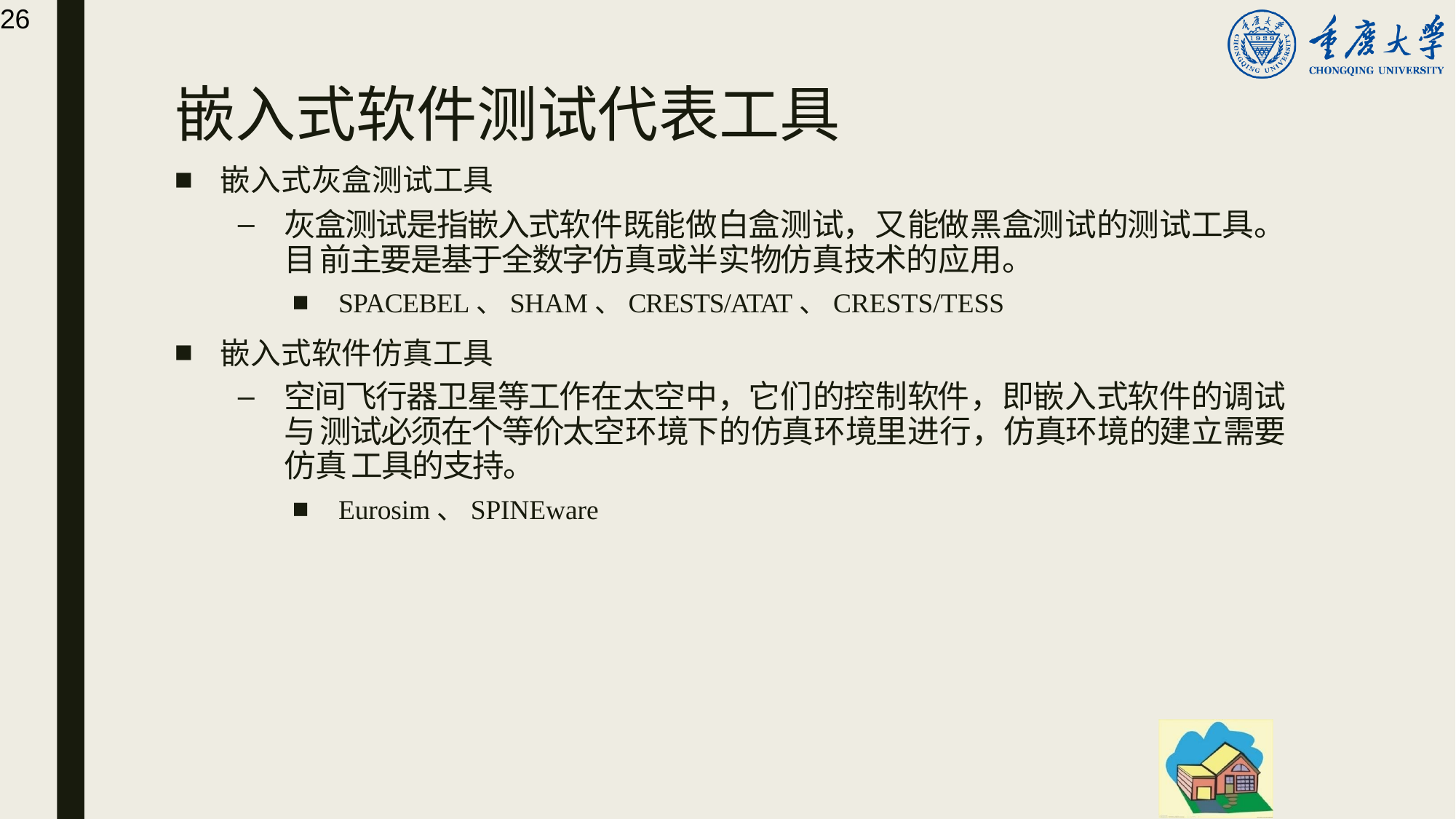

26
# 嵌入式软件测试代表工具
嵌入式灰盒测试工具
灰盒测试是指嵌入式软件既能做白盒测试，又能做黑盒测试的测试工具。目 前主要是基于全数字仿真或半实物仿真技术的应用。
SPACEBEL、SHAM、CRESTS/ATAT、CRESTS/TESS
嵌入式软件仿真工具
空间飞行器卫星等工作在太空中，它们的控制软件，即嵌入式软件的调试与 测试必须在个等价太空环境下的仿真环境里进行，仿真环境的建立需要仿真 工具的支持。
Eurosim、SPINEware